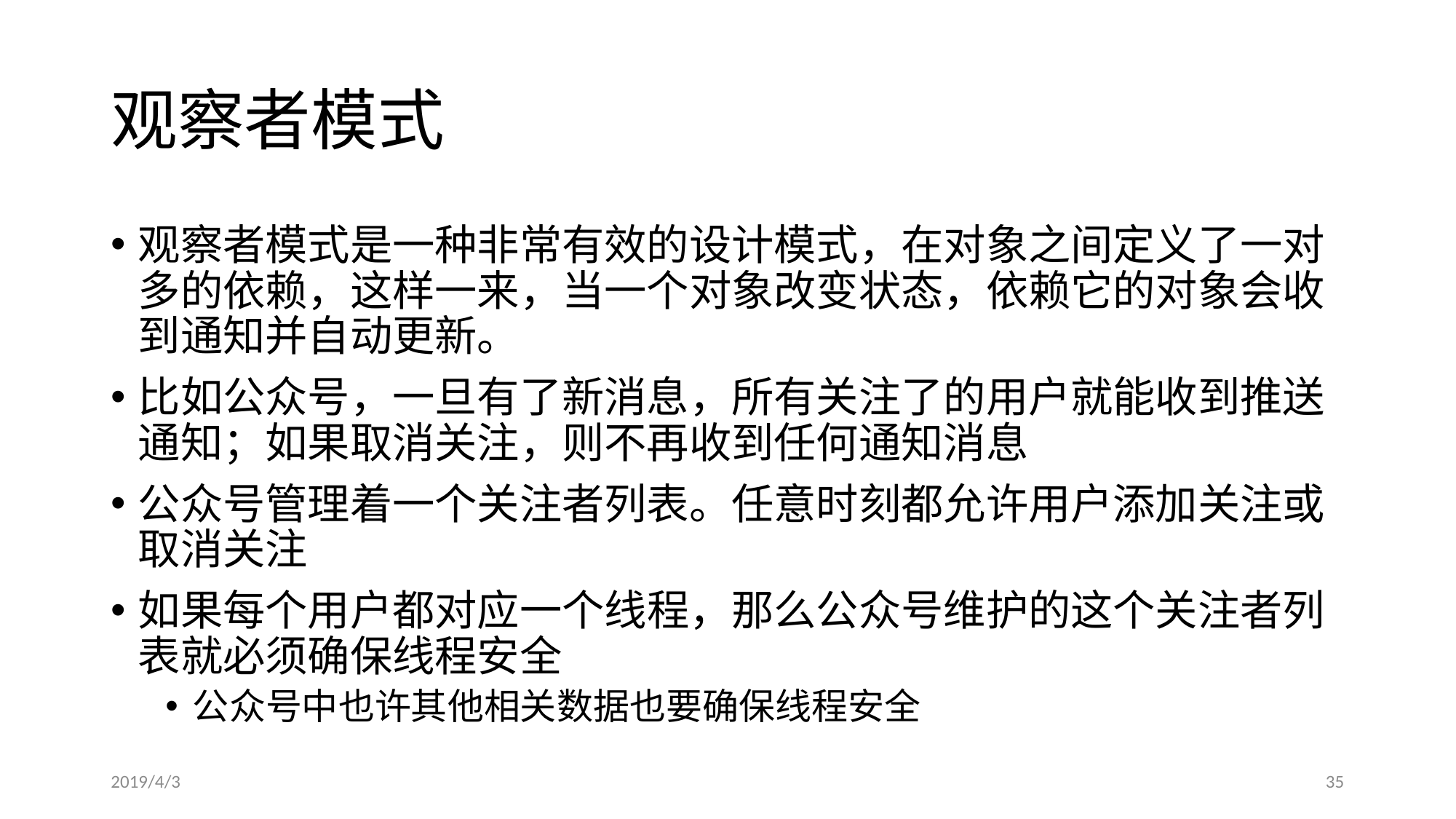

# 观察者模式
观察者模式是一种非常有效的设计模式，在对象之间定义了一对多的依赖，这样一来，当一个对象改变状态，依赖它的对象会收到通知并自动更新。
比如公众号，一旦有了新消息，所有关注了的用户就能收到推送通知；如果取消关注，则不再收到任何通知消息
公众号管理着一个关注者列表。任意时刻都允许用户添加关注或取消关注
如果每个用户都对应一个线程，那么公众号维护的这个关注者列表就必须确保线程安全
公众号中也许其他相关数据也要确保线程安全
2019/4/3
35